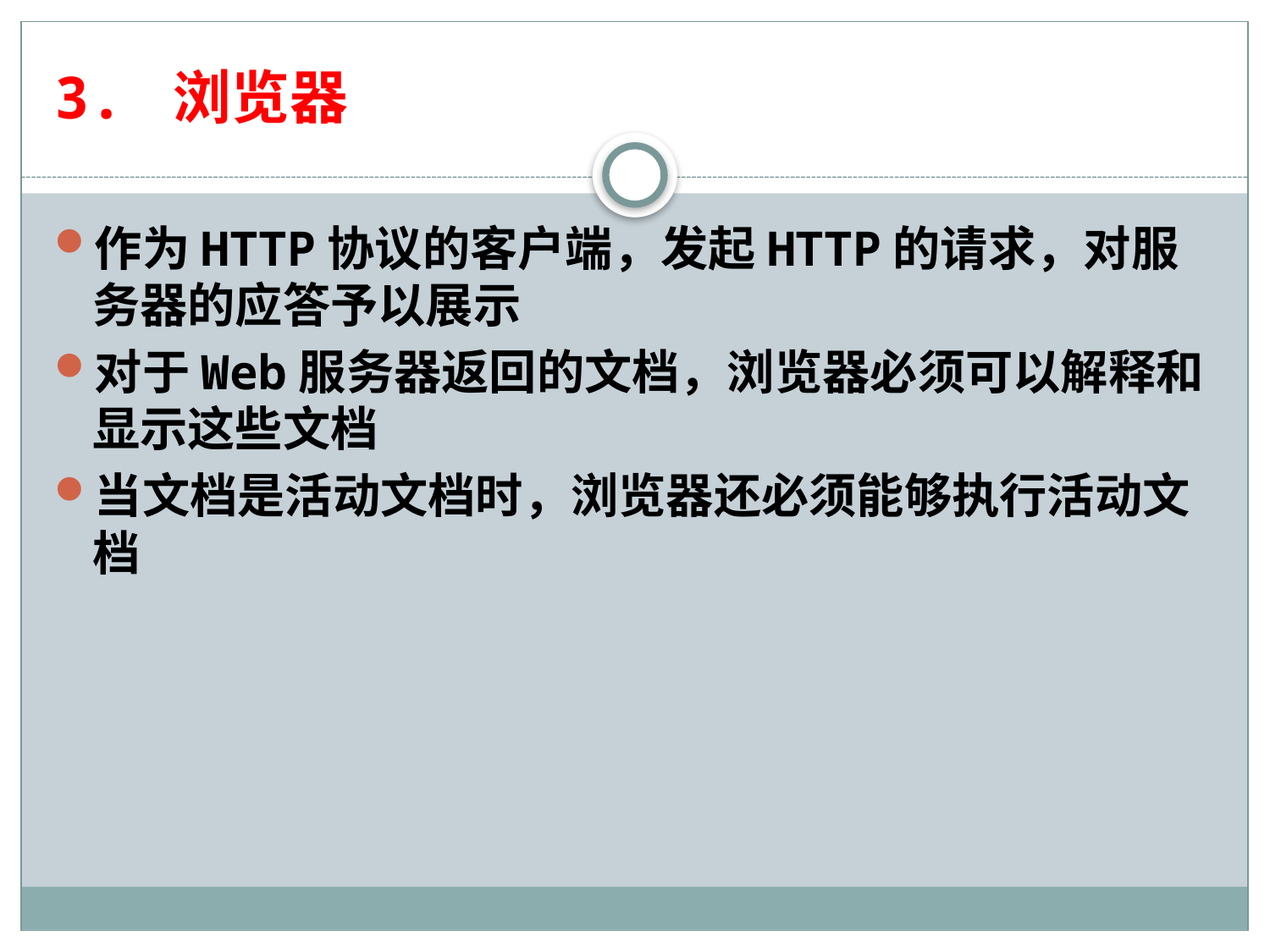

# 3. 浏览器
作为HTTP协议的客户端，发起HTTP的请求，对服务器的应答予以展示
对于Web服务器返回的文档，浏览器必须可以解释和显示这些文档
当文档是活动文档时，浏览器还必须能够执行活动文档